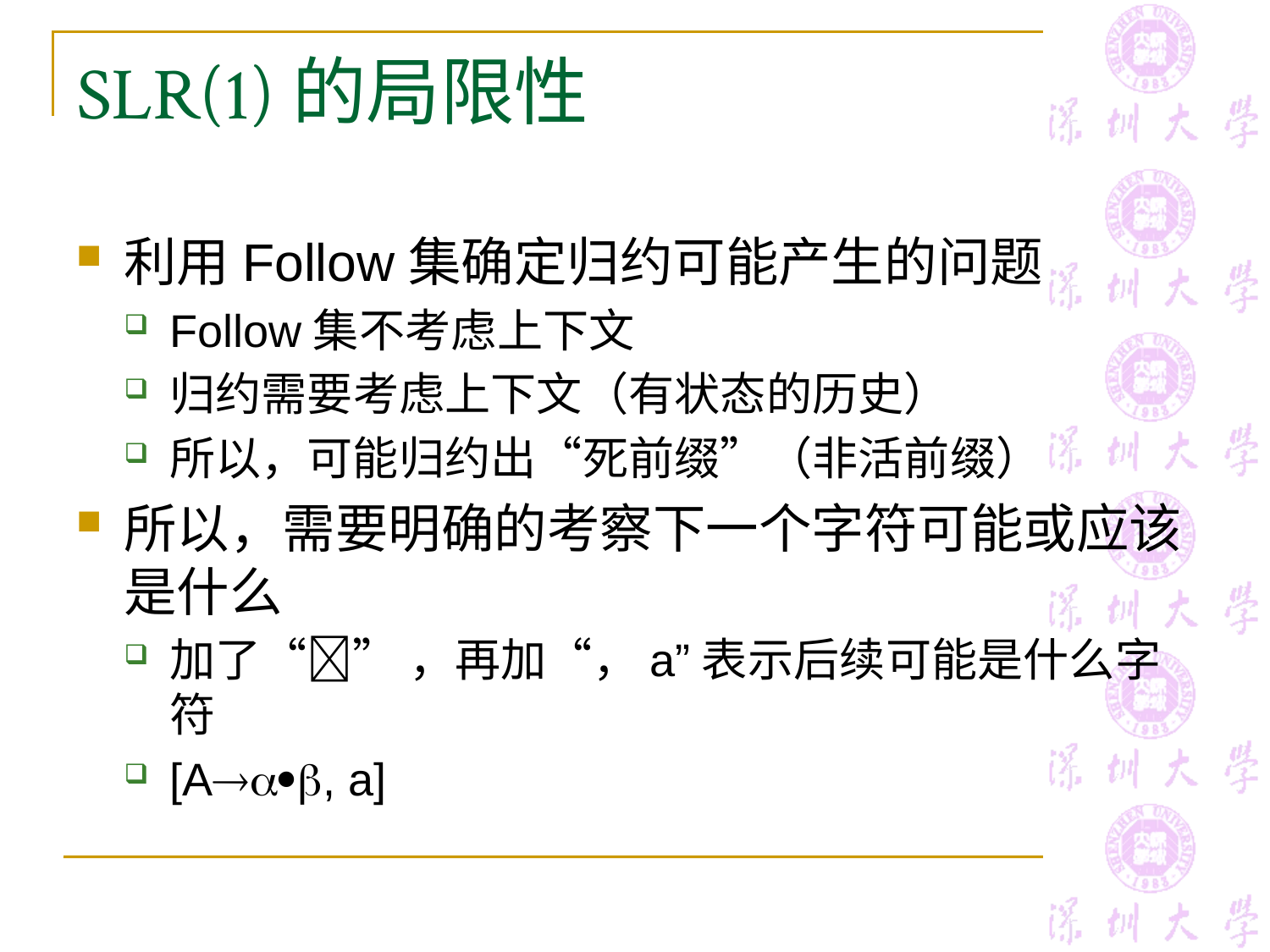

# SLR(1)的局限性
利用Follow集确定归约可能产生的问题
Follow集不考虑上下文
归约需要考虑上下文（有状态的历史）
所以，可能归约出“死前缀”（非活前缀）
所以，需要明确的考察下一个字符可能或应该是什么
加了“•” ，再加“，a”表示后续可能是什么字符
[A→α•β, a]